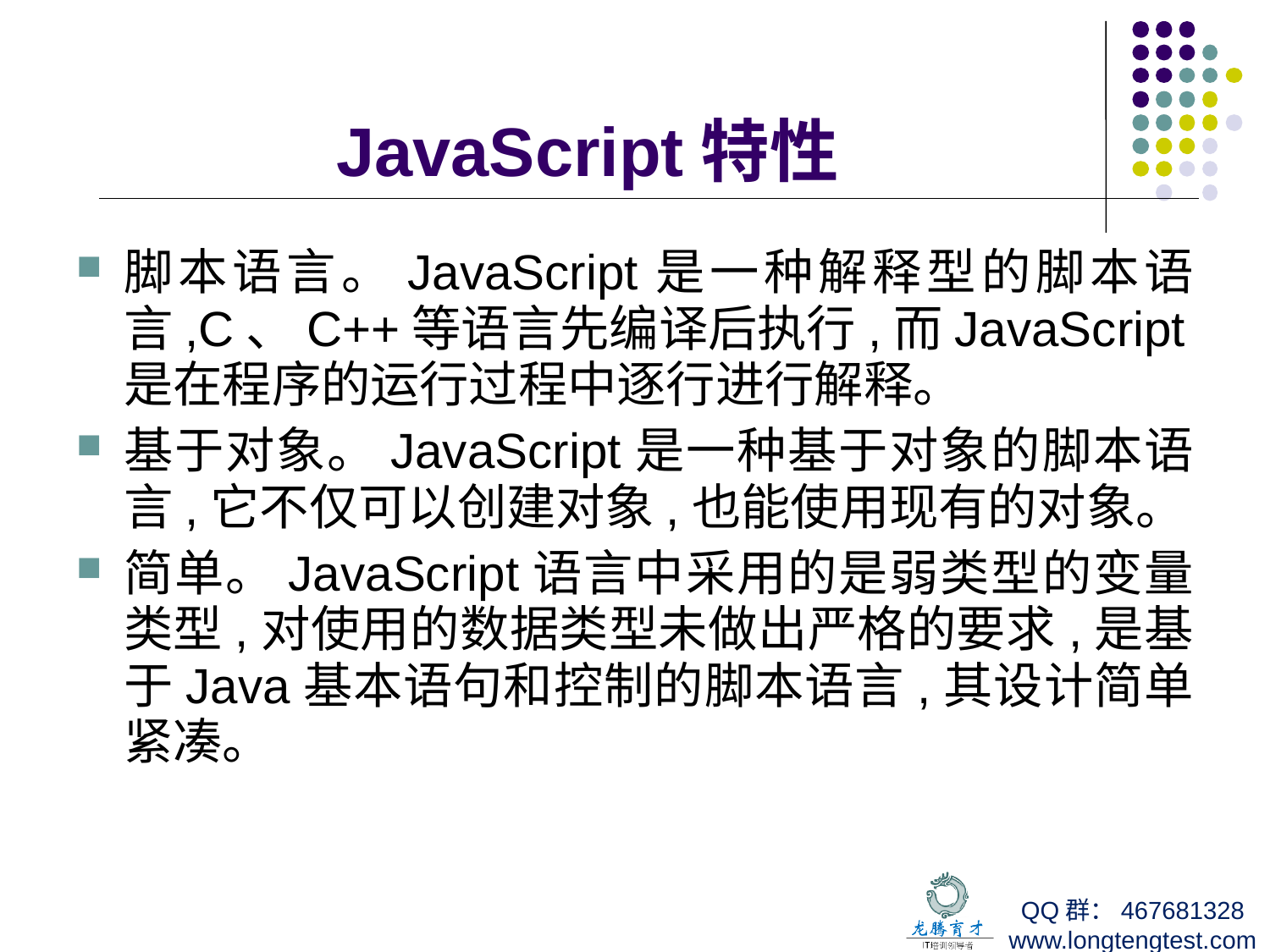

# JavaScript特性
脚本语言。JavaScript是一种解释型的脚本语言,C、C++等语言先编译后执行,而JavaScript是在程序的运行过程中逐行进行解释。
基于对象。JavaScript是一种基于对象的脚本语言,它不仅可以创建对象,也能使用现有的对象。
简单。JavaScript语言中采用的是弱类型的变量类型,对使用的数据类型未做出严格的要求,是基于Java基本语句和控制的脚本语言,其设计简单紧凑。